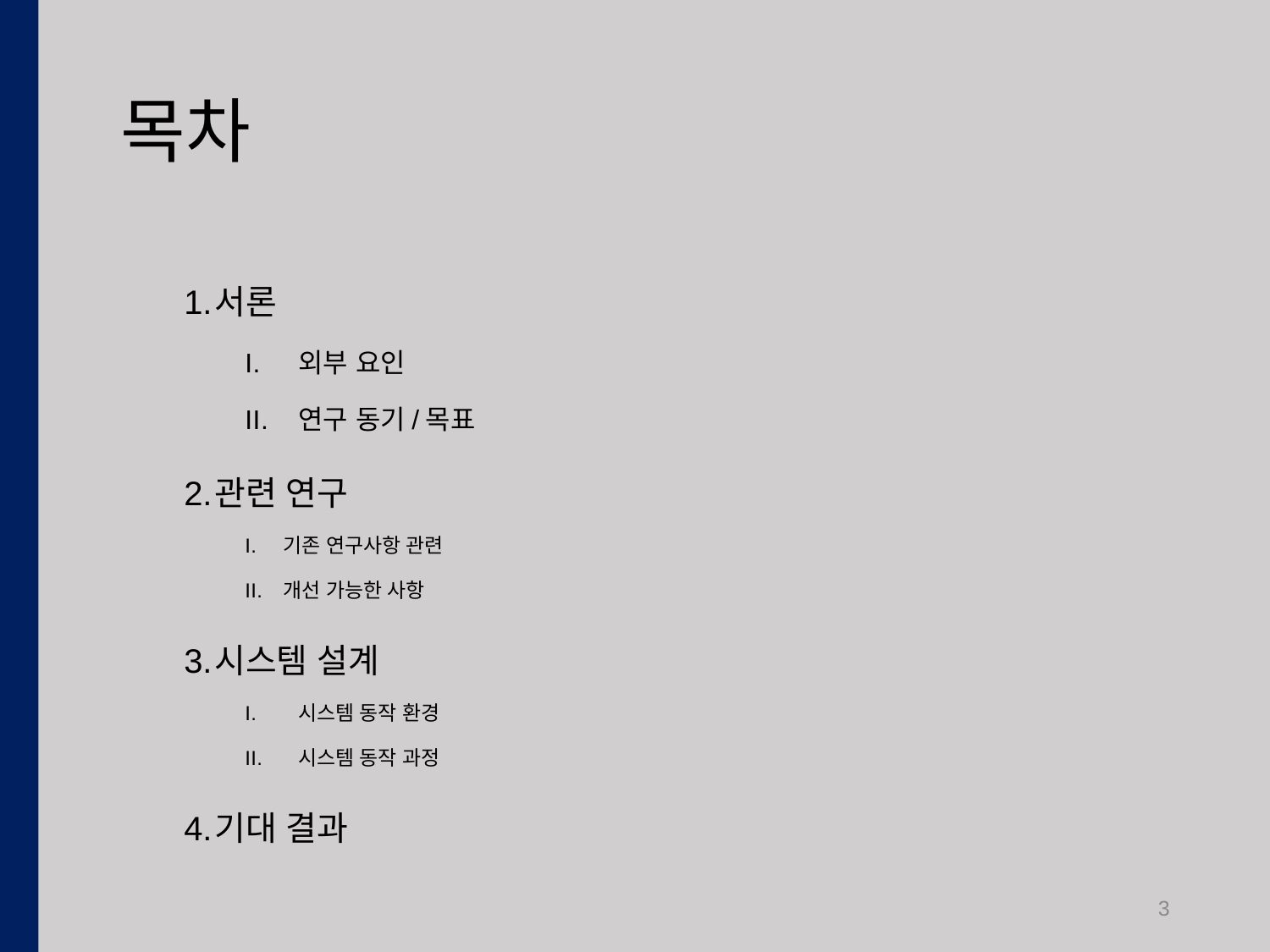

# 목차
서론
외부 요인
연구 동기/목표
관련 연구
기존 연구사항 관련
개선 가능한 사항
시스템 설계
시스템 동작 환경
시스템 동작 과정
기대 결과
3